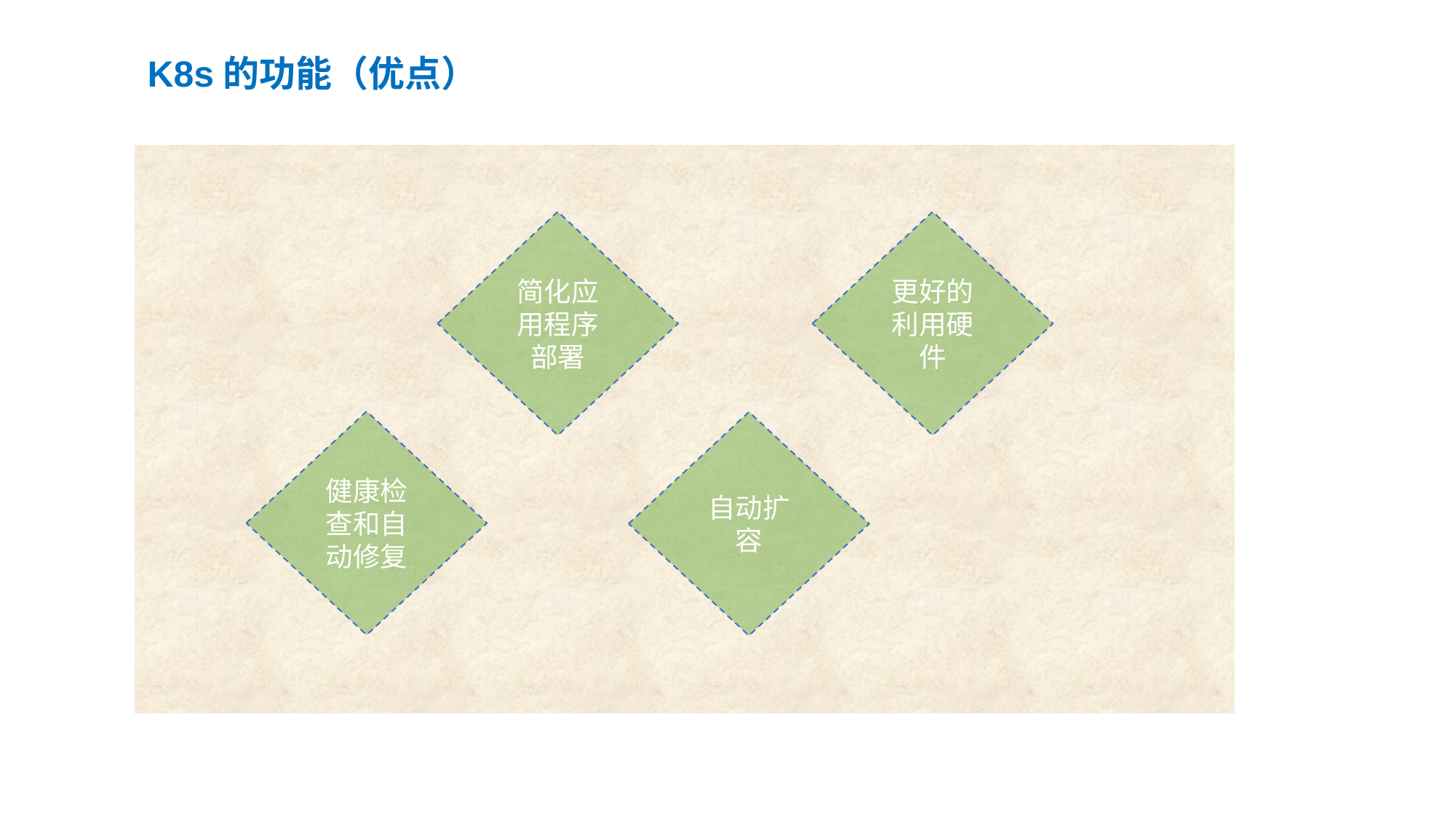

# K8s的功能（优点）

简化应用程序部署
更好的利用硬件
健康检查和自动修复
自动扩容
11